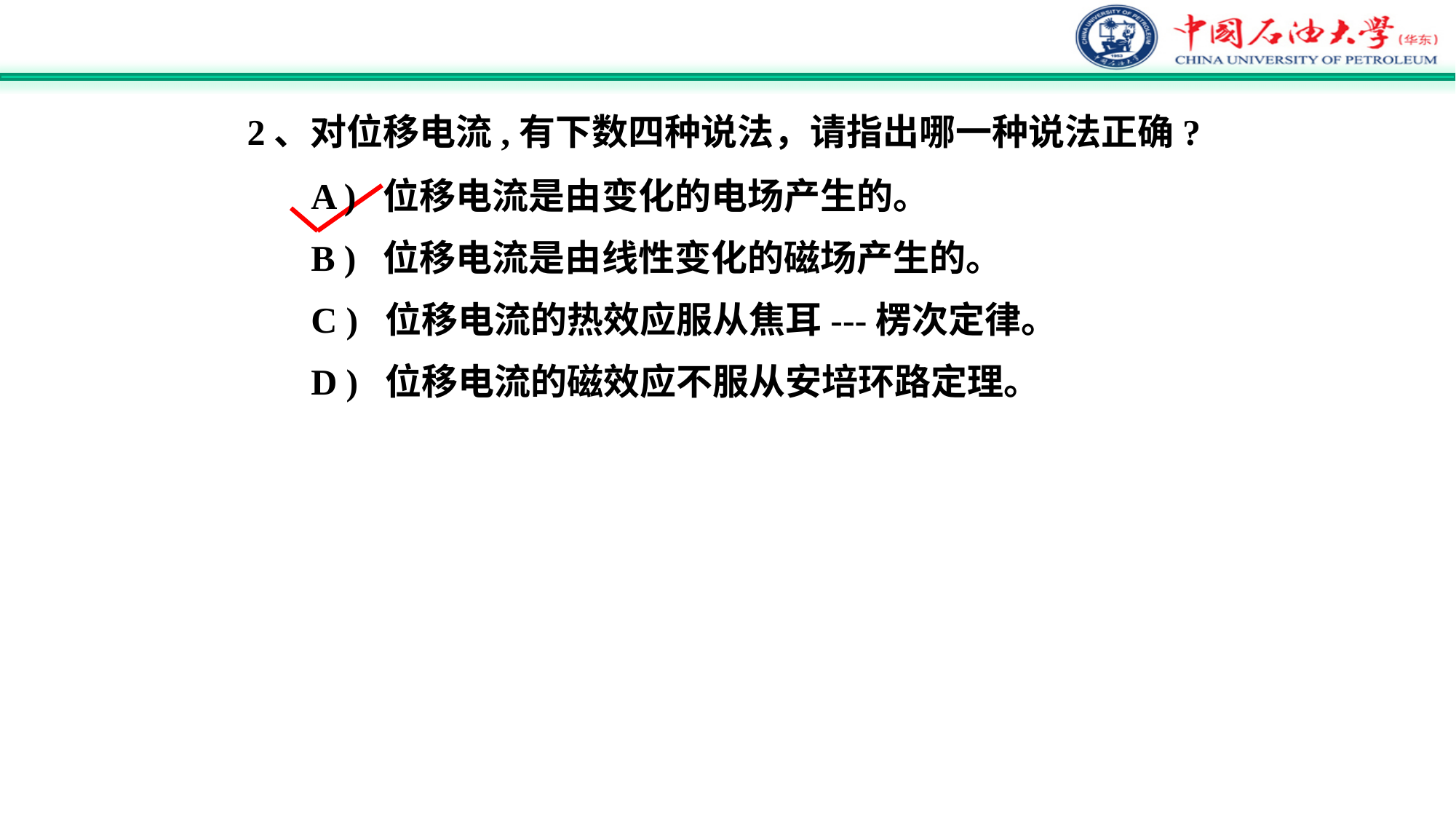

2、对位移电流,有下数四种说法，请指出哪一种说法正确?
A )  位移电流是由变化的电场产生的。
B )  位移电流是由线性变化的磁场产生的。
C )  位移电流的热效应服从焦耳---楞次定律。
D )  位移电流的磁效应不服从安培环路定理。